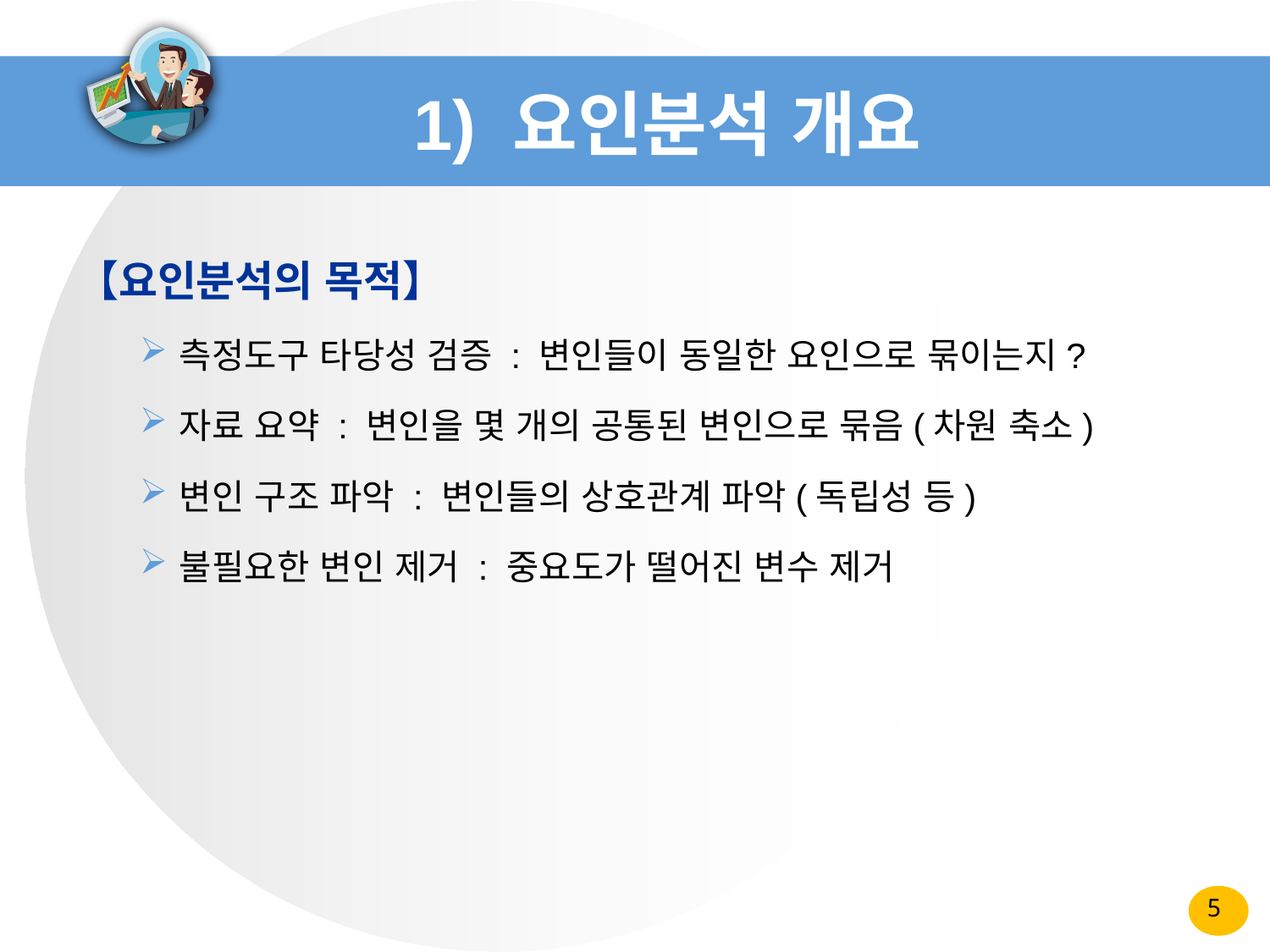

# 1) 요인분석 개요
【요인분석의 목적】
측정도구 타당성 검증 : 변인들이 동일한 요인으로 묶이는지?
자료 요약 : 변인을 몇 개의 공통된 변인으로 묶음(차원 축소)
변인 구조 파악 : 변인들의 상호관계 파악(독립성 등)
불필요한 변인 제거 : 중요도가 떨어진 변수 제거
5